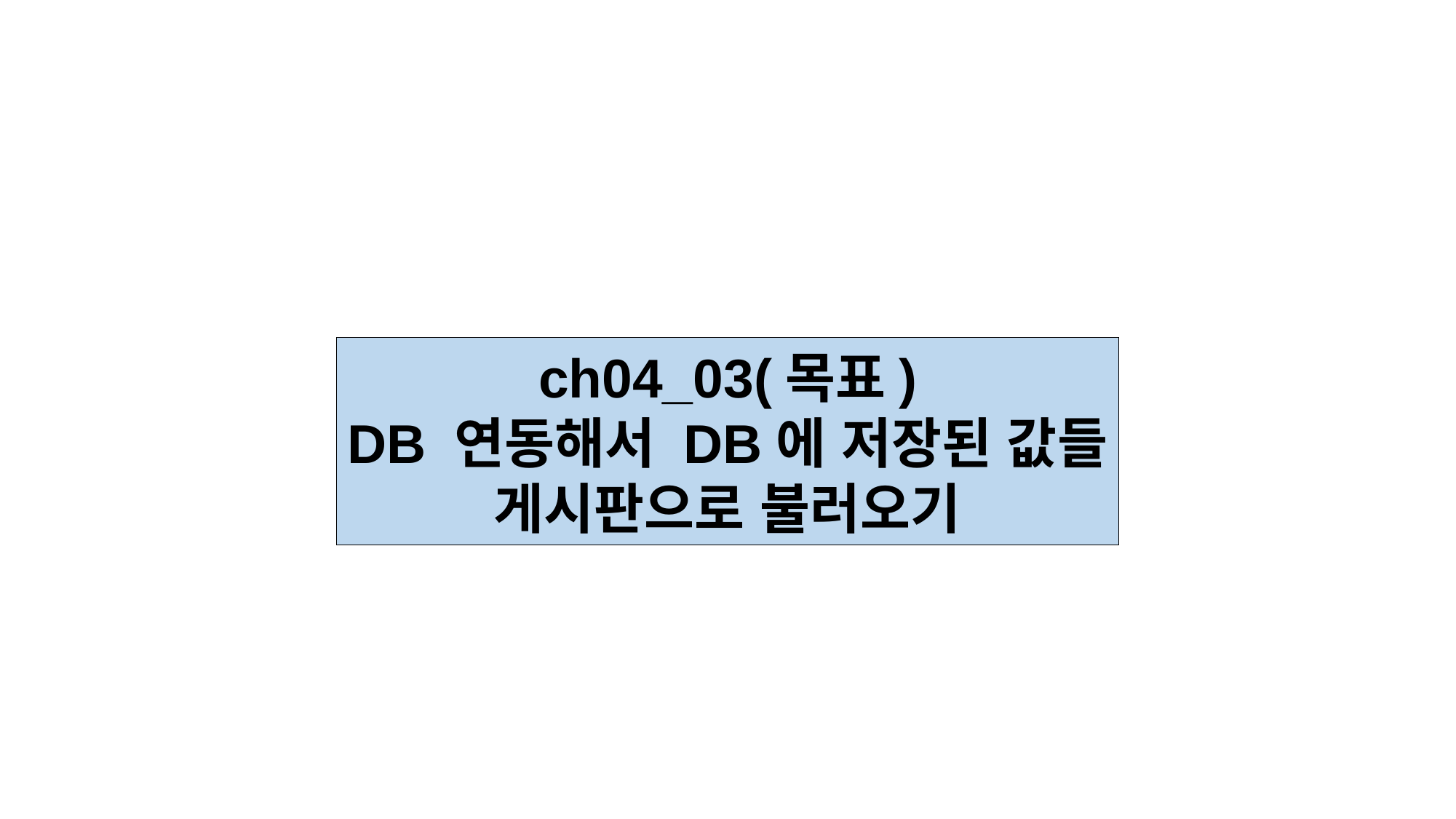

ch04_03(목표)
DB 연동해서 DB에 저장된 값들
게시판으로 불러오기